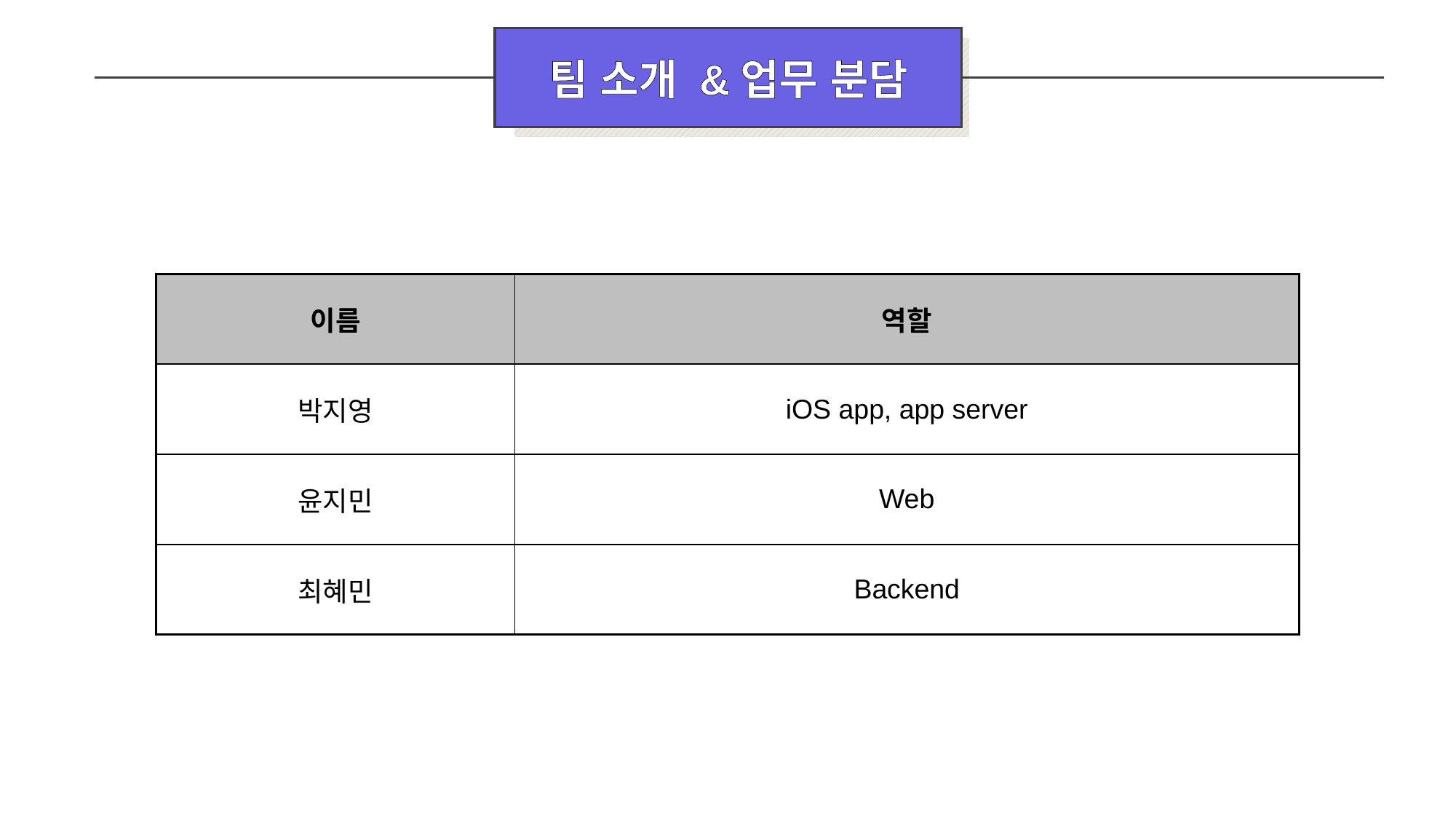

팀 소개 &업무 분담

| 이름 | 역할 |
| --- | --- |
| 박지영 | iOS app, app server |
| 윤지민 | Web |
| 최혜민 | Backend |